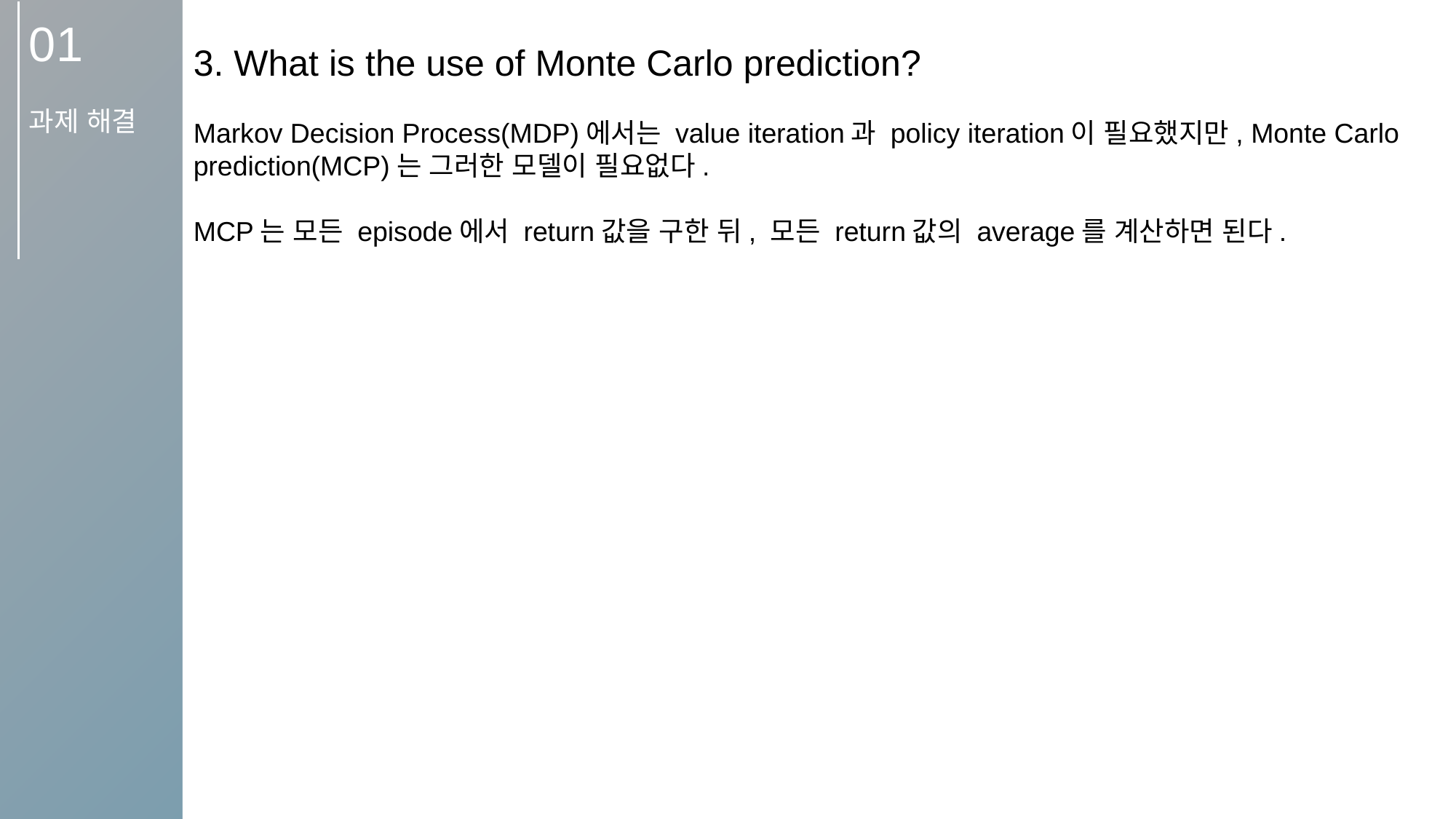

01

과제 해결

3. What is the use of Monte Carlo prediction?

Markov Decision Process(MDP)에서는 value iteration과 policy iteration이 필요했지만, Monte Carlo prediction(MCP)는 그러한 모델이 필요없다.

MCP는 모든 episode에서 return값을 구한 뒤, 모든 return값의 average를 계산하면 된다.